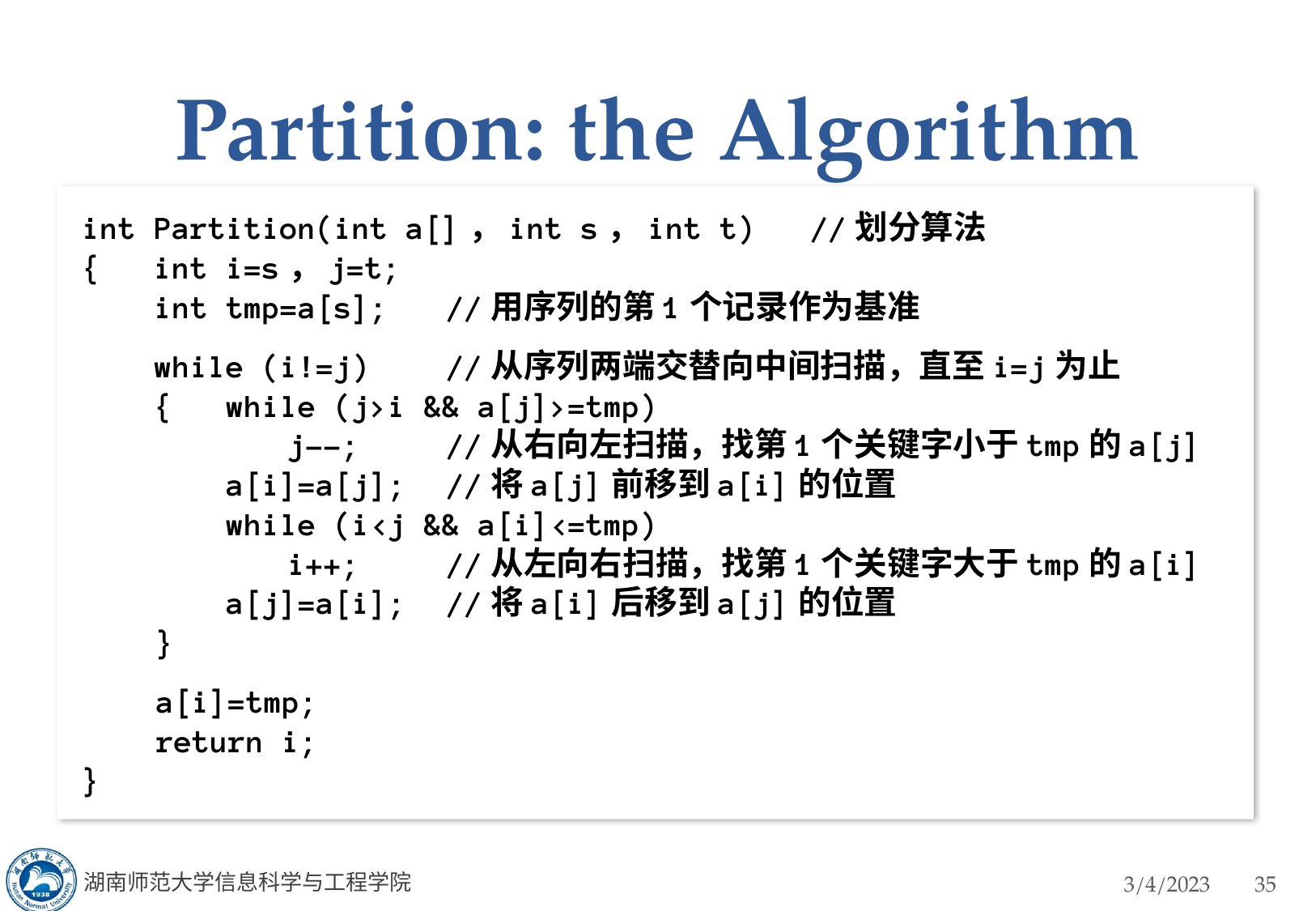

# Partition: the Algorithm
int Partition(int a[]，int s，int t)	//划分算法
{   int i=s，j=t;
    int tmp=a[s];	//用序列的第1个记录作为基准
    while (i!=j)	//从序列两端交替向中间扫描，直至i=j为止
    {   while (j>i && a[j]>=tmp)
　　　　　　j--;    	//从右向左扫描，找第1个关键字小于tmp的a[j]
        a[i]=a[j];	//将a[j]前移到a[i]的位置
        while (i<j && a[i]<=tmp)
　　　　　　i++;   	//从左向右扫描，找第1个关键字大于tmp的a[i]
        a[j]=a[i];	//将a[i]后移到a[j]的位置
　　}
　　a[i]=tmp;
　　return i;
}
湖南师范大学信息科学与工程学院
3/4/2023
35